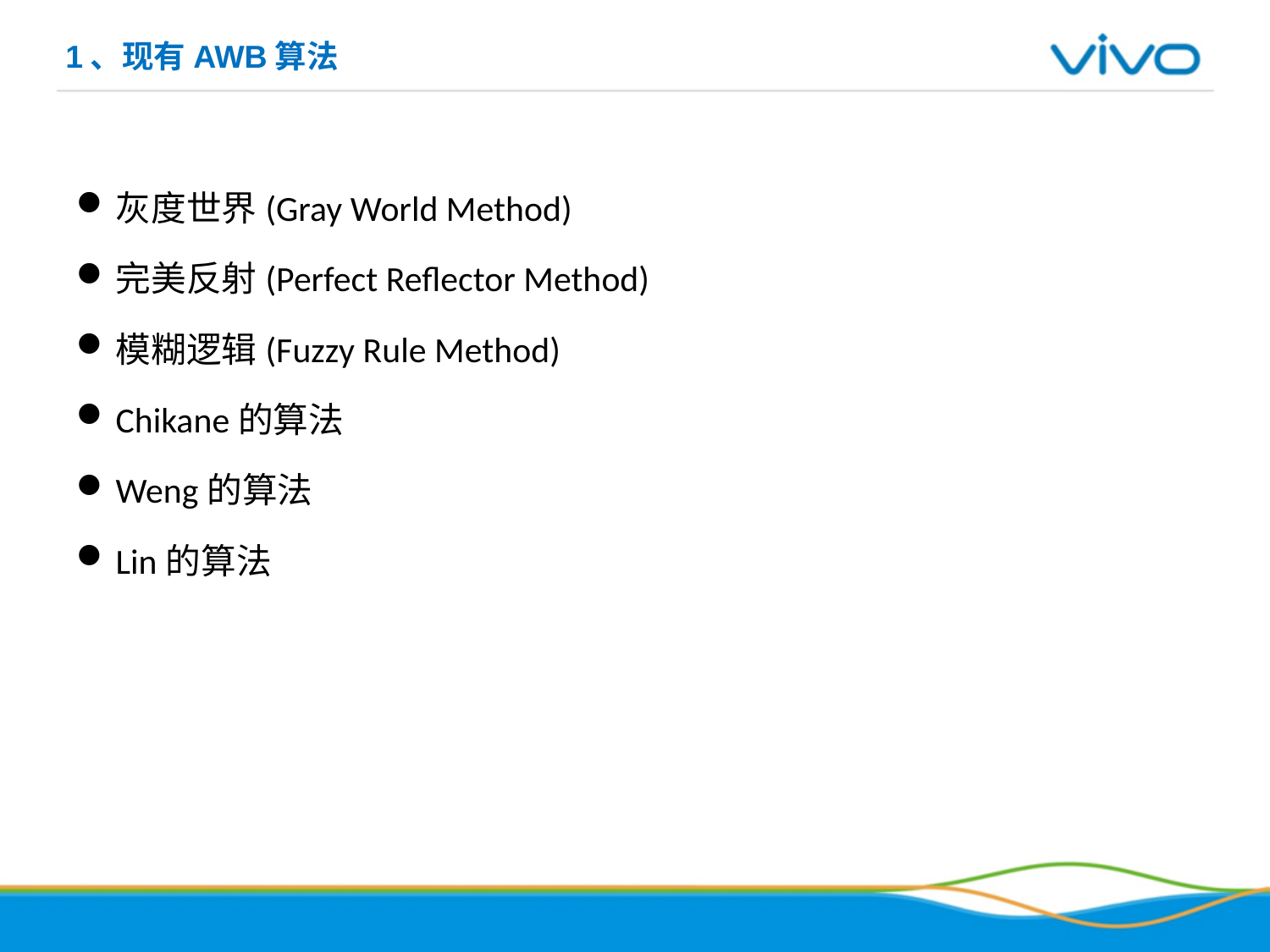

1、现有AWB算法
灰度世界(Gray World Method)
完美反射(Perfect Reflector Method)
模糊逻辑(Fuzzy Rule Method)
Chikane的算法
Weng的算法
Lin的算法